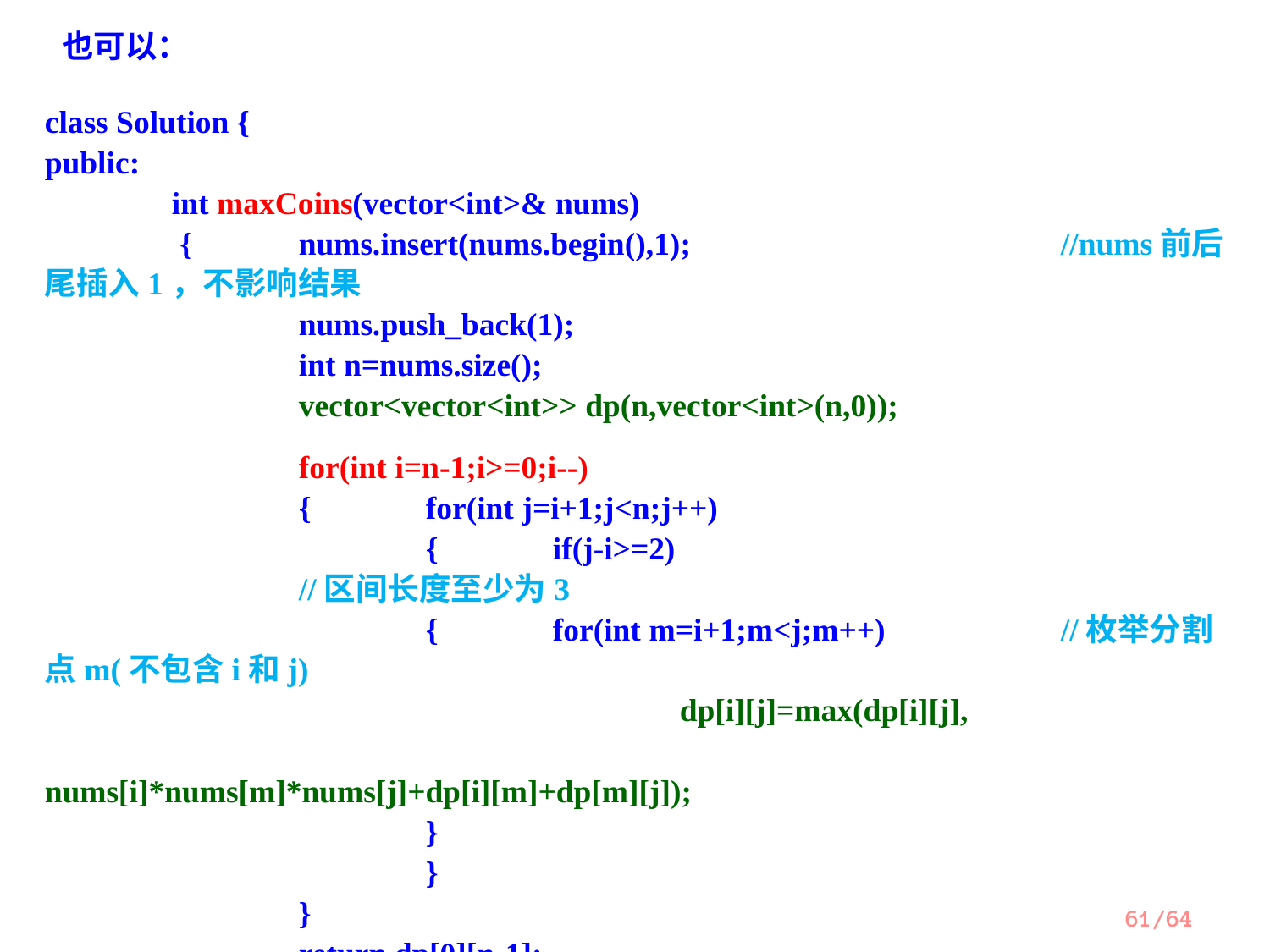

也可以：
class Solution {
public:
	int maxCoins(vector<int>& nums)
 	 {	nums.insert(nums.begin(),1);   			//nums前后尾插入1，不影响结果
    		nums.push_back(1);
    		int n=nums.size();
	   	vector<vector<int>> dp(n,vector<int>(n,0));
    		for(int i=n-1;i>=0;i--)
		{	for(int j=i+1;j<n;j++)
			{	if(j-i>=2)							//区间长度至少为3
        			{	for(int m=i+1;m<j;m++)		//枚举分割点m(不包含i和j)
            					dp[i][j]=max(dp[i][j],
								nums[i]*nums[m]*nums[j]+dp[i][m]+dp[m][j]);
         			}
     			}
    		}
    		return dp[0][n-1];
 	}
};
61/64